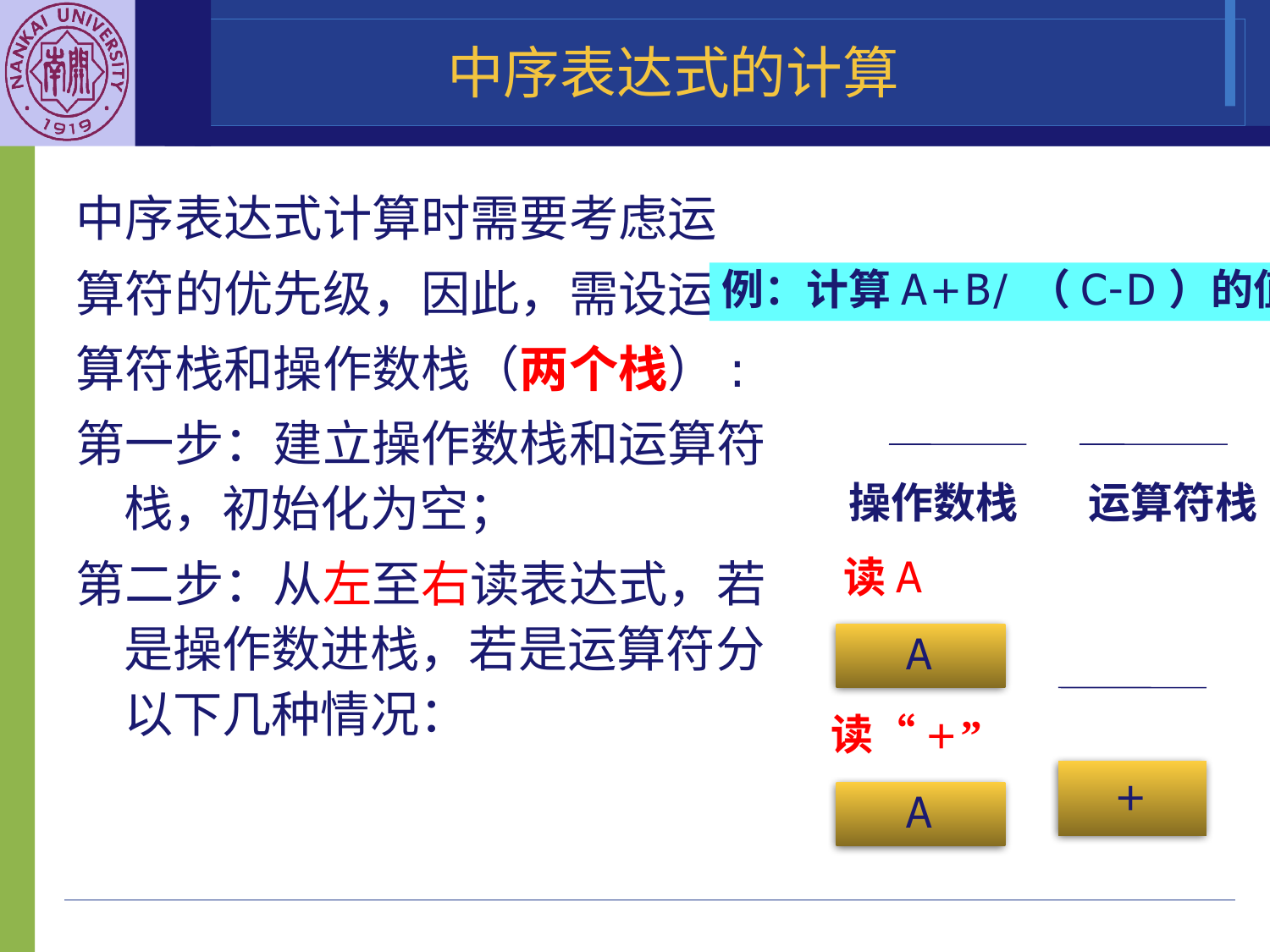

# 中序表达式的计算
中序表达式计算时需要考虑运
算符的优先级，因此，需设运
算符栈和操作数栈（两个栈）:
第一步：建立操作数栈和运算符栈，初始化为空；
第二步：从左至右读表达式，若是操作数进栈，若是运算符分以下几种情况：

例：计算A+B/（C-D）的值

操作数栈
运算符栈
读A
A

读“+”
+
A
42